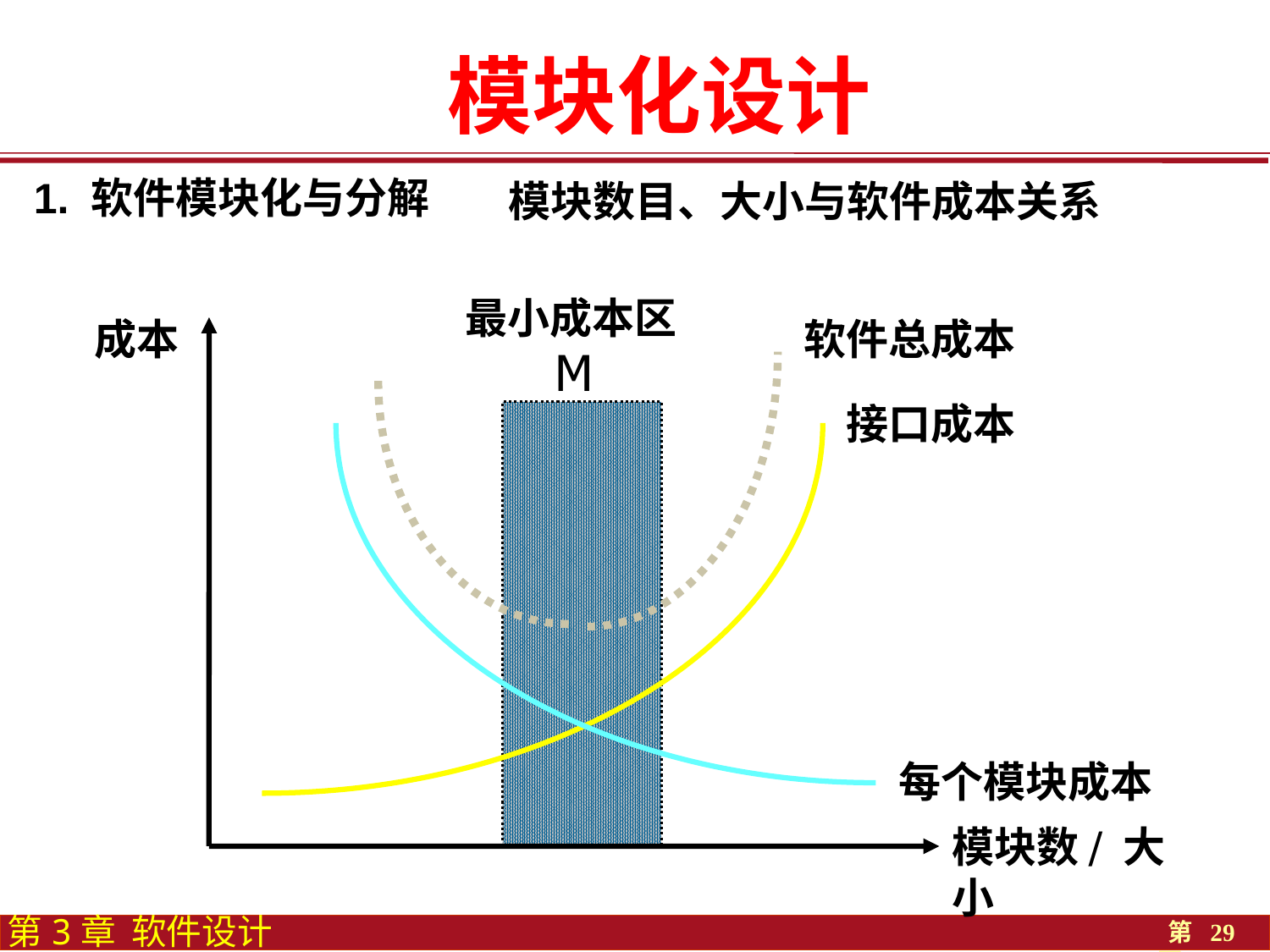

模块化设计
模块数目、大小与软件成本关系
# 1. 软件模块化与分解
最小成本区
成本
软件总成本

M

接口成本

每个模块成本
模块数/大小